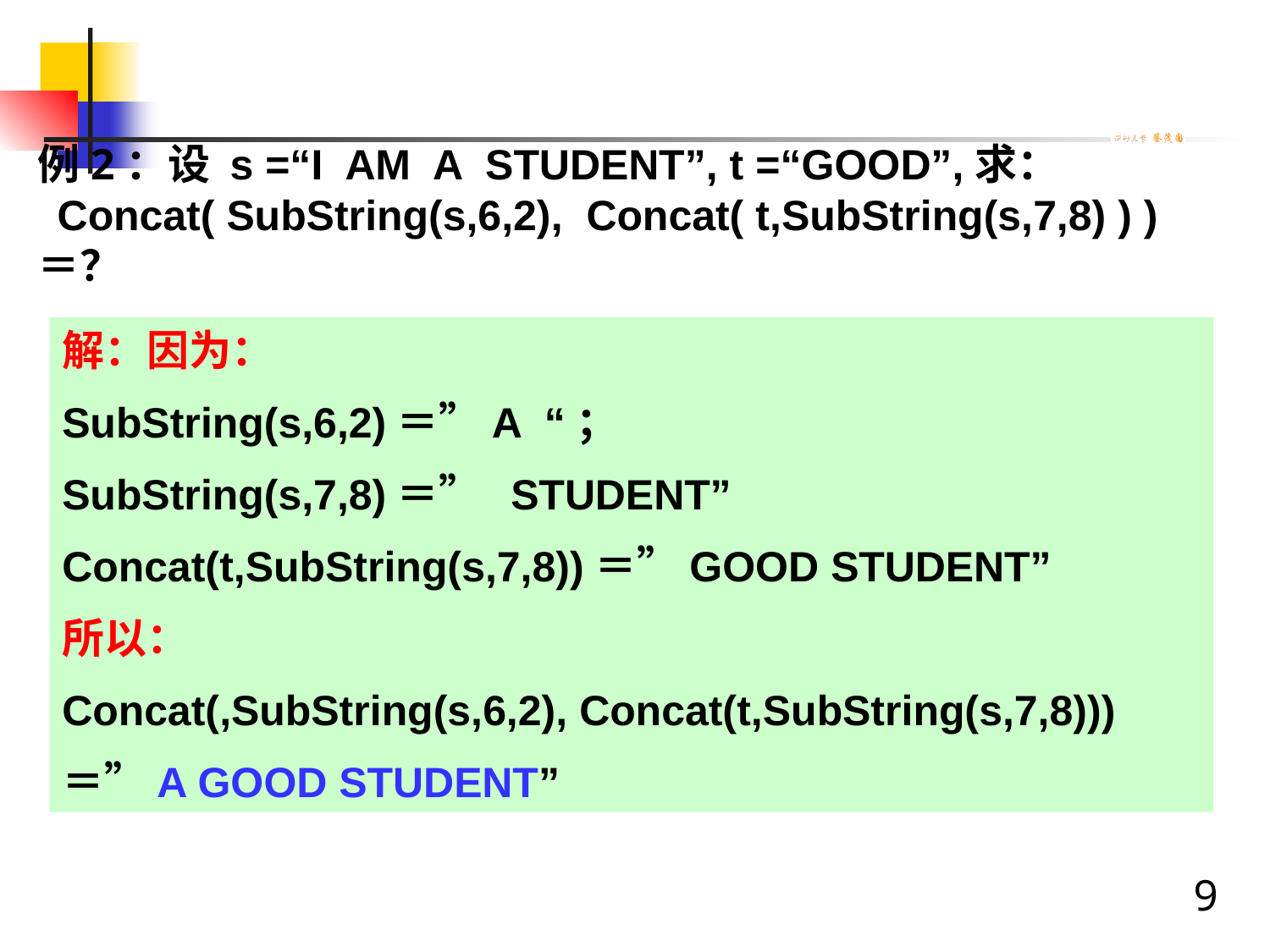

# 例2：设 s =“I  AM  A  STUDENT”, t =“GOOD”,求： Concat( SubString(s,6,2),  Concat( t,SubString(s,7,8) ) ) ＝？
解：因为：
SubString(s,6,2)＝”A  “；
SubString(s,7,8)＝”  STUDENT”
Concat(t,SubString(s,7,8))＝”GOOD STUDENT”
所以：
Concat(,SubString(s,6,2), Concat(t,SubString(s,7,8)))
＝”A GOOD STUDENT”
9